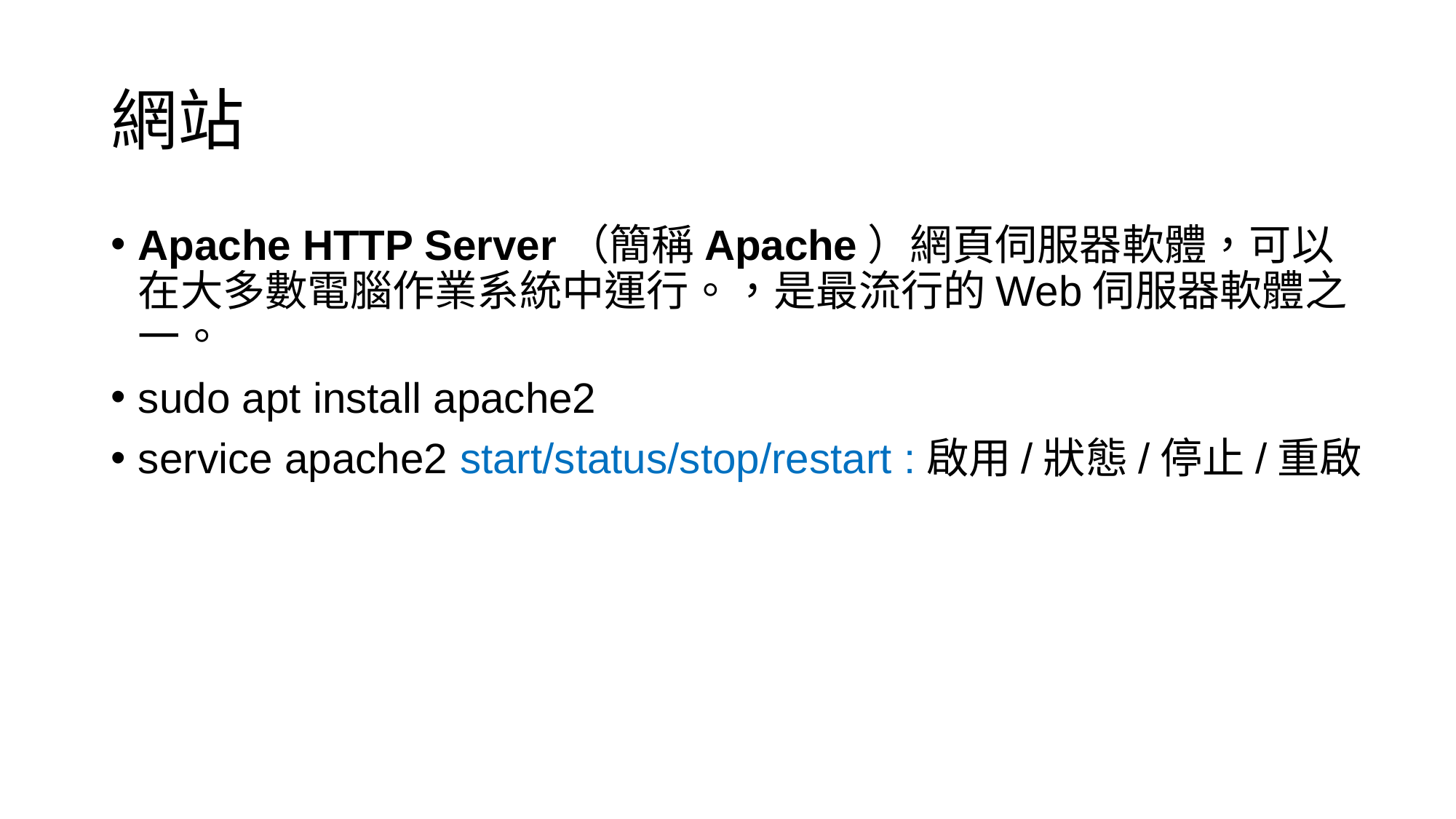

# 網站
Apache HTTP Server（簡稱Apache）網頁伺服器軟體，可以在大多數電腦作業系統中運行。，是最流行的Web伺服器軟體之一。
sudo apt install apache2
service apache2 start/status/stop/restart :啟用/狀態/停止/重啟